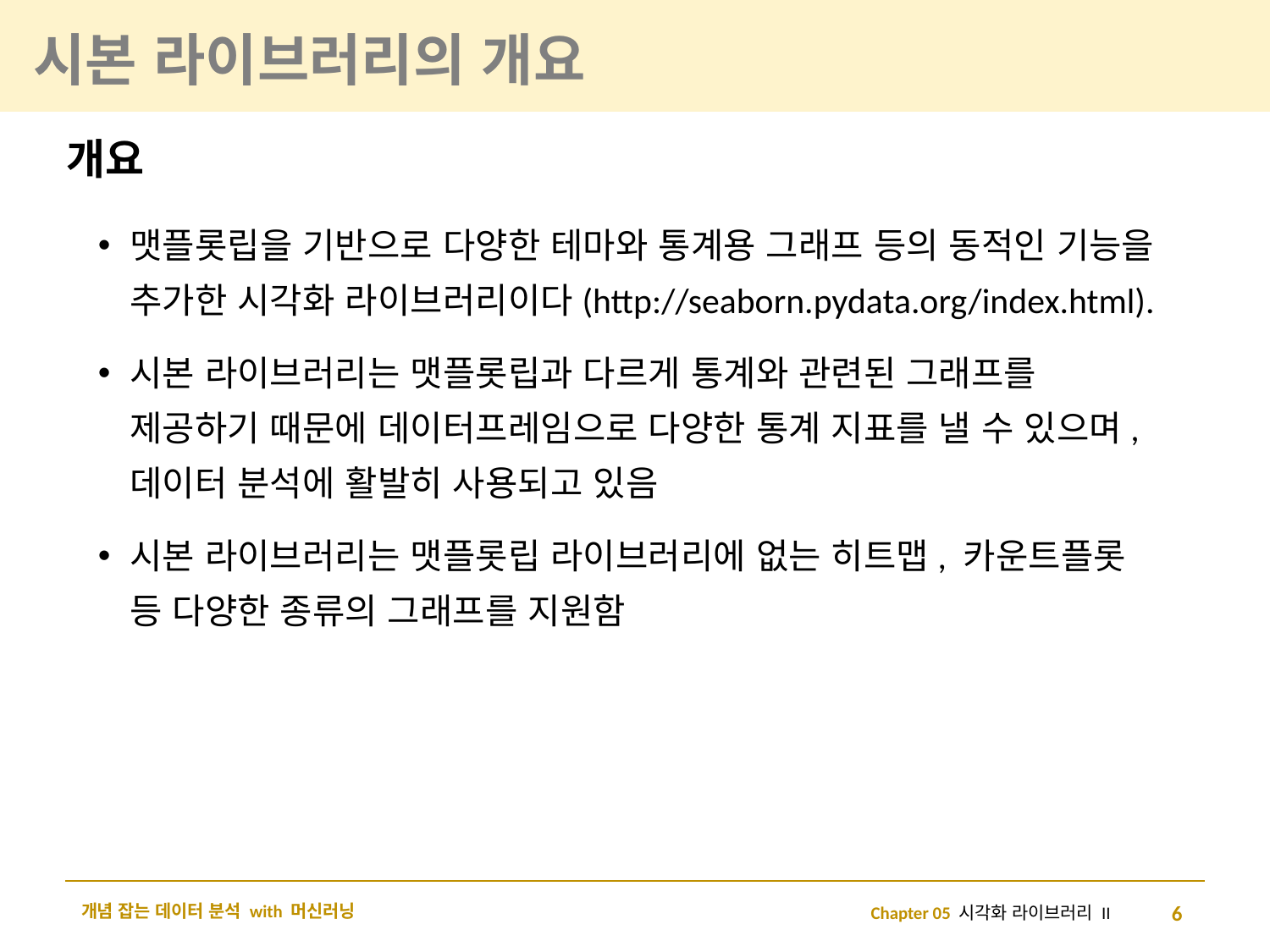

# 시본 라이브러리의 개요
개요
맷플롯립을 기반으로 다양한 테마와 통계용 그래프 등의 동적인 기능을 추가한 시각화 라이브러리이다(http://seaborn.pydata.org/index.html).
시본 라이브러리는 맷플롯립과 다르게 통계와 관련된 그래프를 제공하기 때문에 데이터프레임으로 다양한 통계 지표를 낼 수 있으며, 데이터 분석에 활발히 사용되고 있음
시본 라이브러리는 맷플롯립 라이브러리에 없는 히트맵, 카운트플롯 등 다양한 종류의 그래프를 지원함